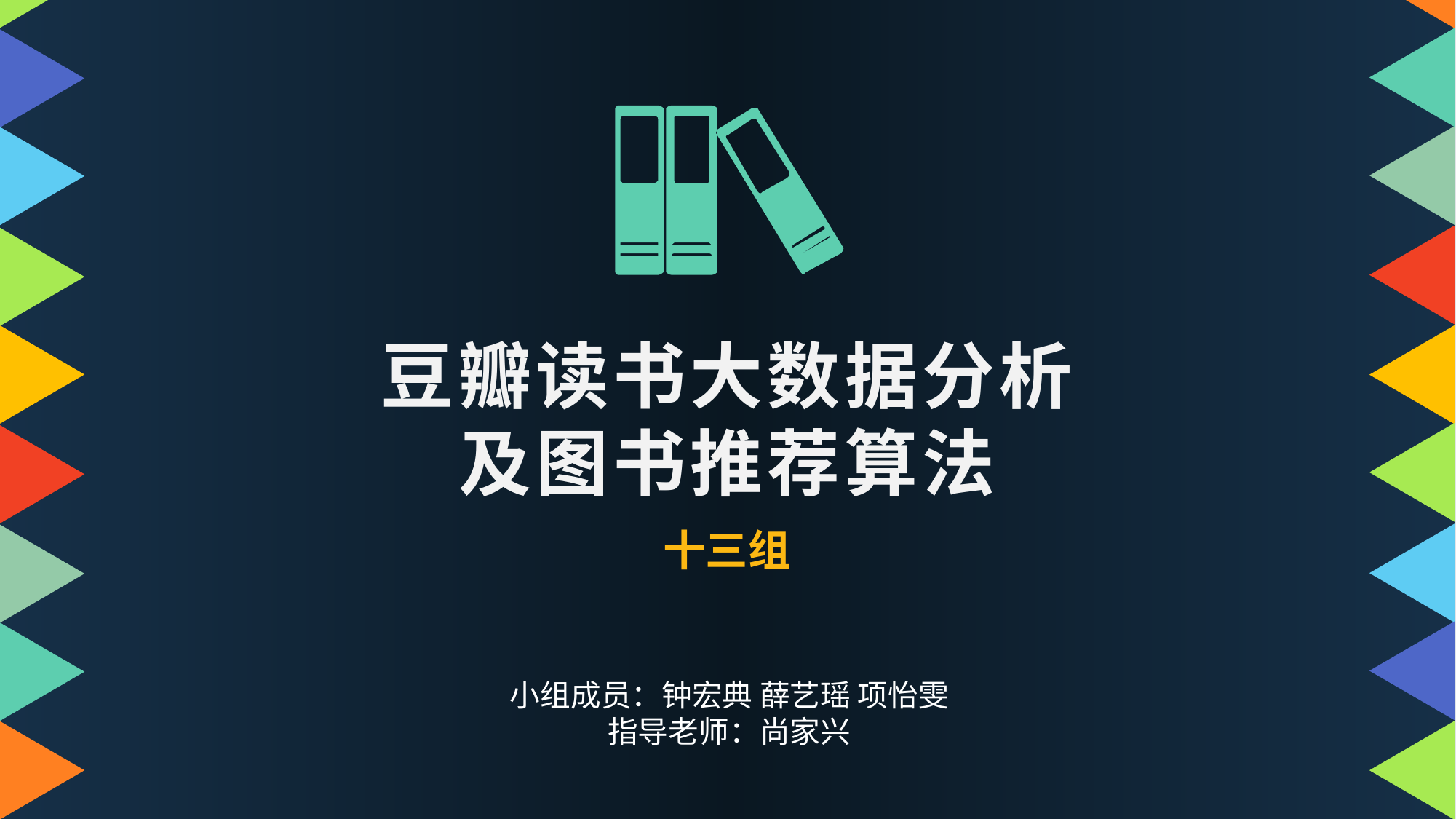

豆瓣读书大数据分析
及图书推荐算法
十三组
小组成员：钟宏典 薛艺瑶 项怡雯
指导老师：尚家兴